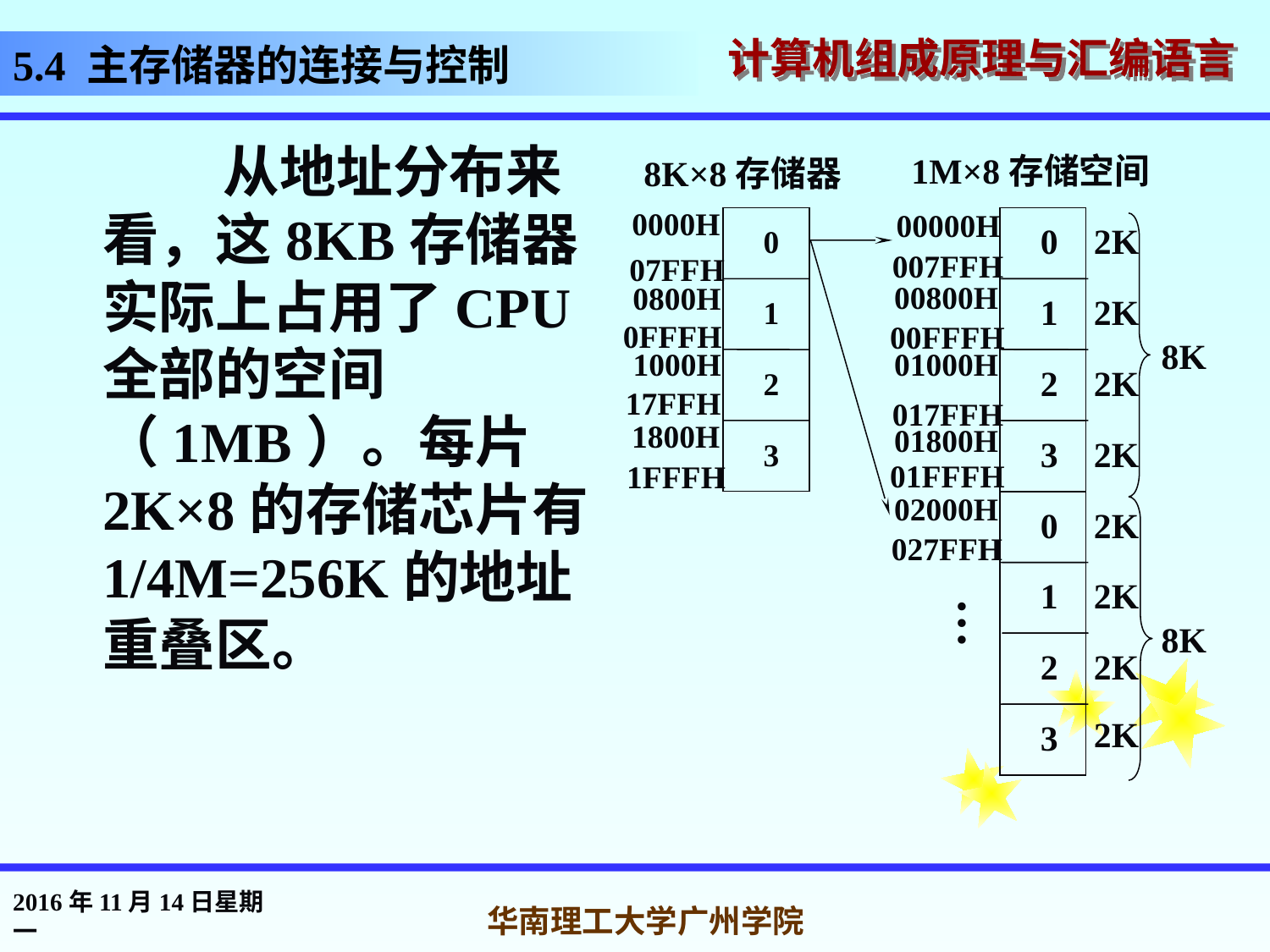

# 5.4 主存储器的连接与控制
            从地址分布来看，这8KB存储器实际上占用了CPU全部的空间（1MB）。每片2K×8的存储芯片有1/4M=256K的地址重叠区。
1M×8存储空间
8K×8存储器
0000H
00000H

0
2K

0

007FFH
07FFH
00800H
0800H

1
2K
1
0FFFH
00FFFH
8K
01000H
1000H

2
2K
2
17FFH
017FFH
1800H
01800H

3
2K
3
01FFFH
1FFFH
02000H

0
2K

027FFH

1
2K
…
8K

2
2K

2K
3
2016年11月14日星期一
华南理工大学广州学院